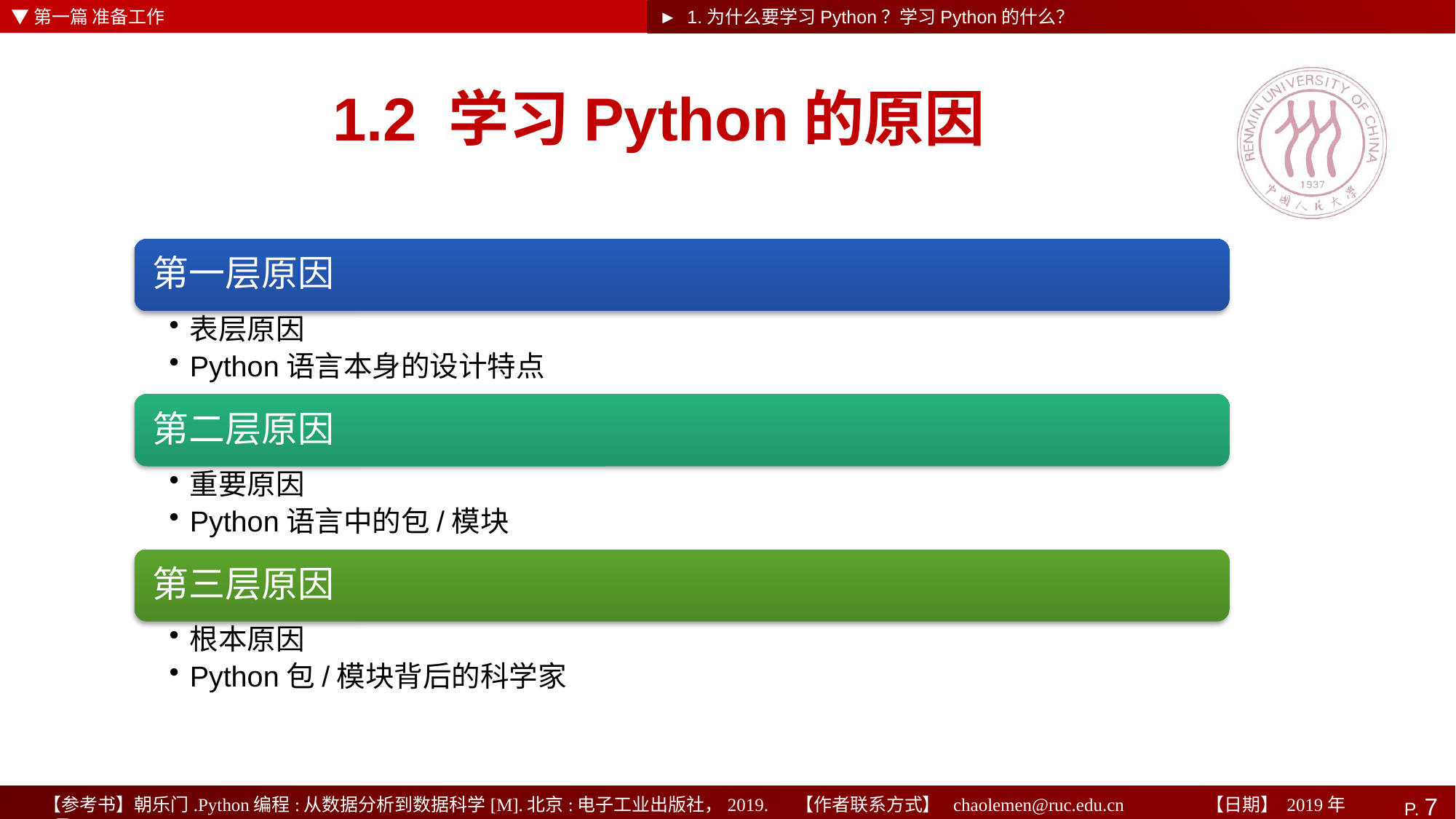

▼第一篇 准备工作
►  1.为什么要学习Python？学习Python的什么？
# 1.2 学习Python的原因
第一层原因
表层原因
Python语言本身的设计特点
第二层原因
重要原因
Python语言中的包/模块
第三层原因
根本原因
Python包/模块背后的科学家